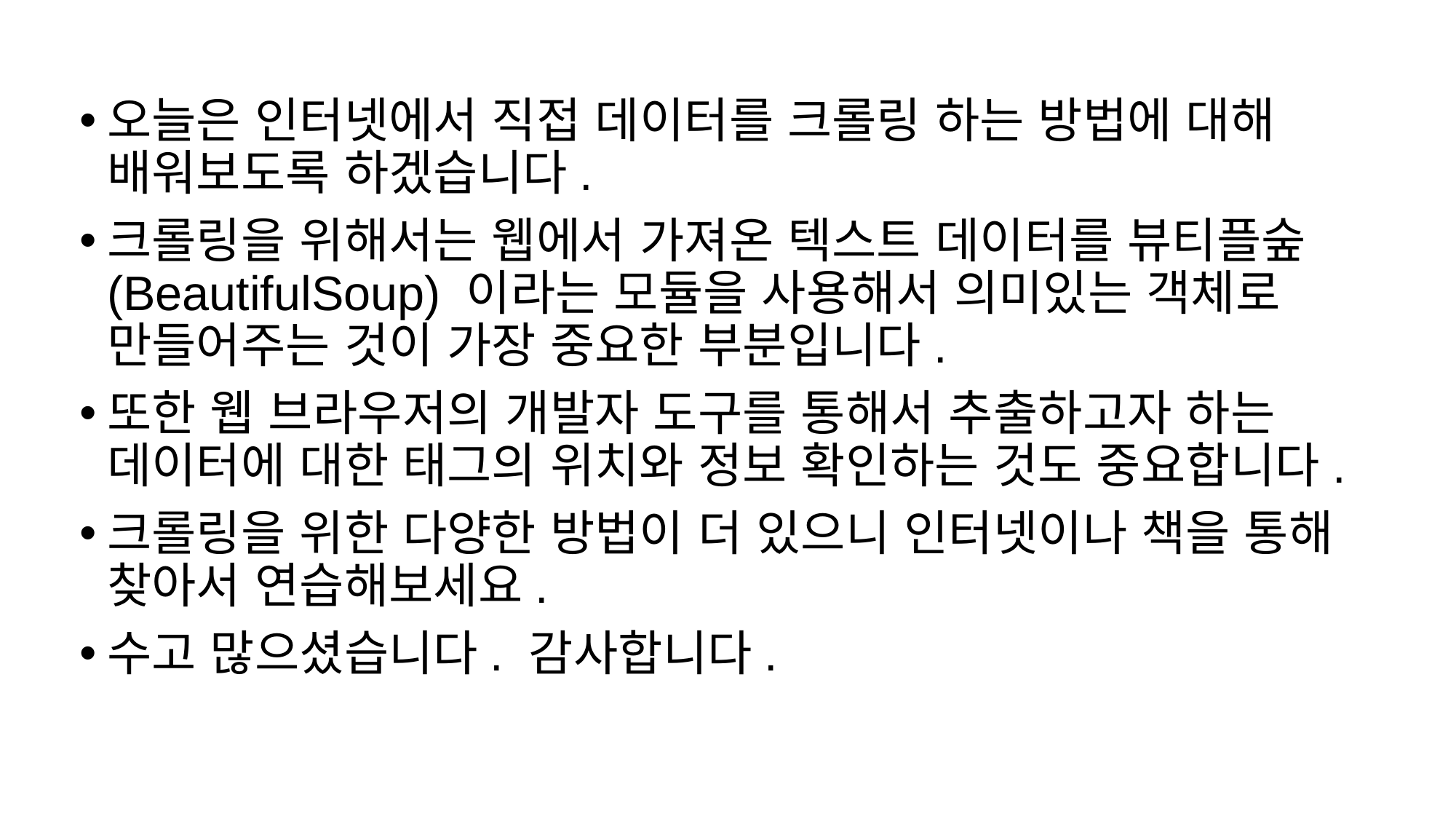

오늘은 인터넷에서 직접 데이터를 크롤링 하는 방법에 대해 배워보도록 하겠습니다.
크롤링을 위해서는 웹에서 가져온 텍스트 데이터를 뷰티플숲(BeautifulSoup) 이라는 모듈을 사용해서 의미있는 객체로 만들어주는 것이 가장 중요한 부분입니다.
또한 웹 브라우저의 개발자 도구를 통해서 추출하고자 하는 데이터에 대한 태그의 위치와 정보 확인하는 것도 중요합니다.
크롤링을 위한 다양한 방법이 더 있으니 인터넷이나 책을 통해 찾아서 연습해보세요.
수고 많으셨습니다. 감사합니다.